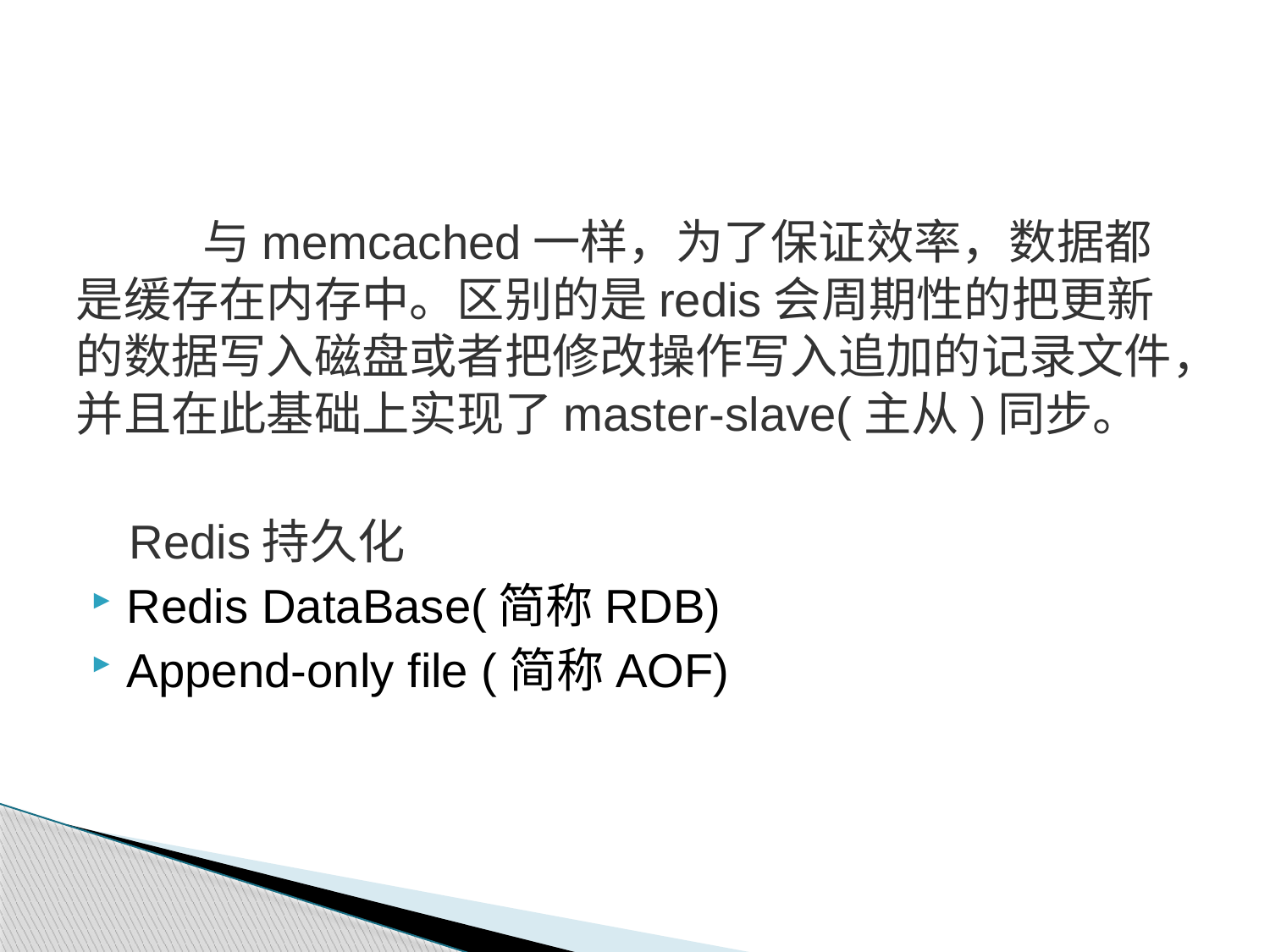

#
	与memcached一样，为了保证效率，数据都是缓存在内存中。区别的是redis会周期性的把更新的数据写入磁盘或者把修改操作写入追加的记录文件，并且在此基础上实现了master-slave(主从)同步。

    Redis持久化
Redis DataBase(简称RDB)
Append-only file (简称AOF)